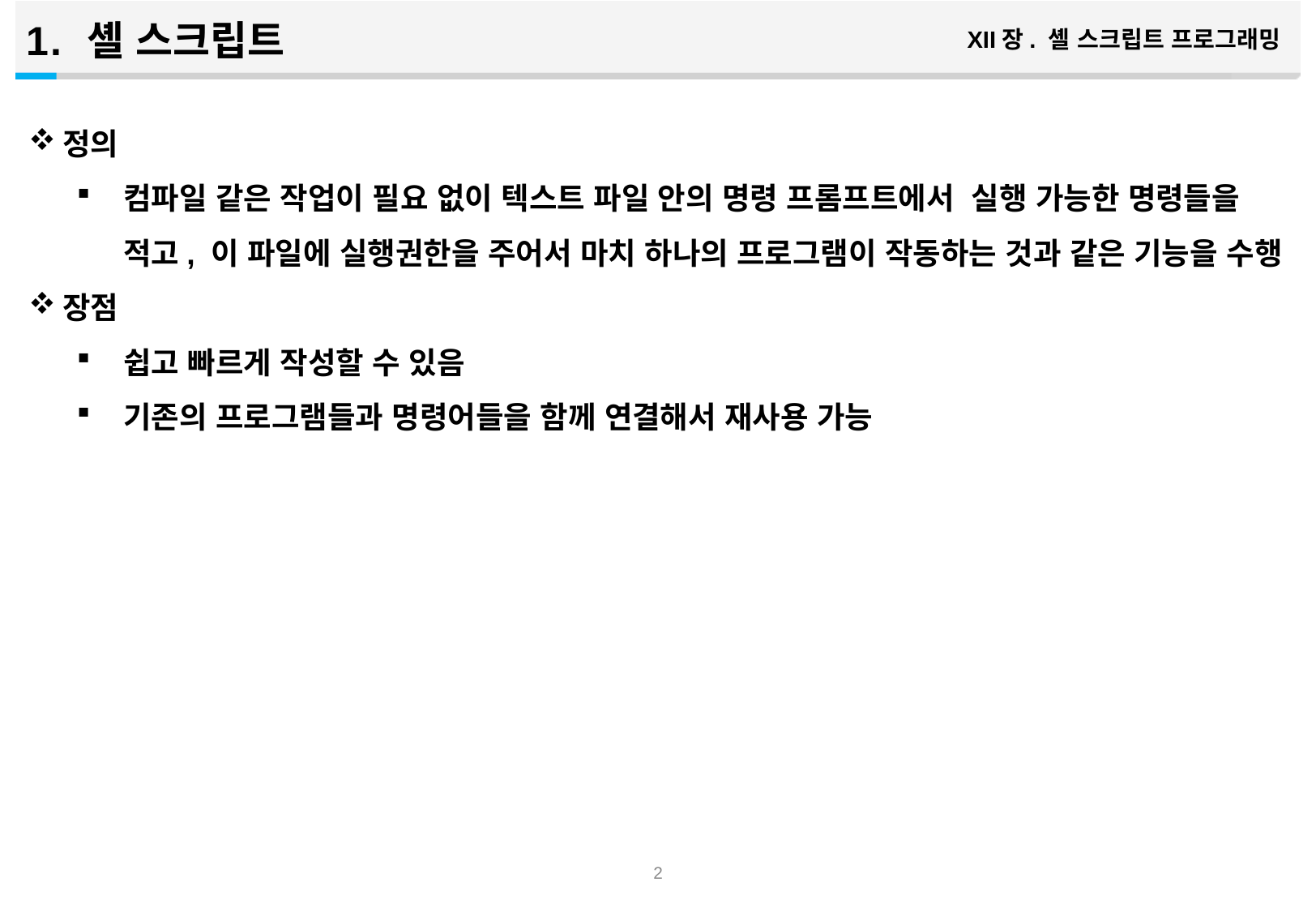

셸 스크립트
XII장. 셸 스크립트 프로그래밍
정의
컴파일 같은 작업이 필요 없이 텍스트 파일 안의 명령 프롬프트에서  실행 가능한 명령들을 적고, 이 파일에 실행권한을 주어서 마치 하나의 프로그램이 작동하는 것과 같은 기능을 수행
장점
쉽고 빠르게 작성할 수 있음
기존의 프로그램들과 명령어들을 함께 연결해서 재사용 가능

2